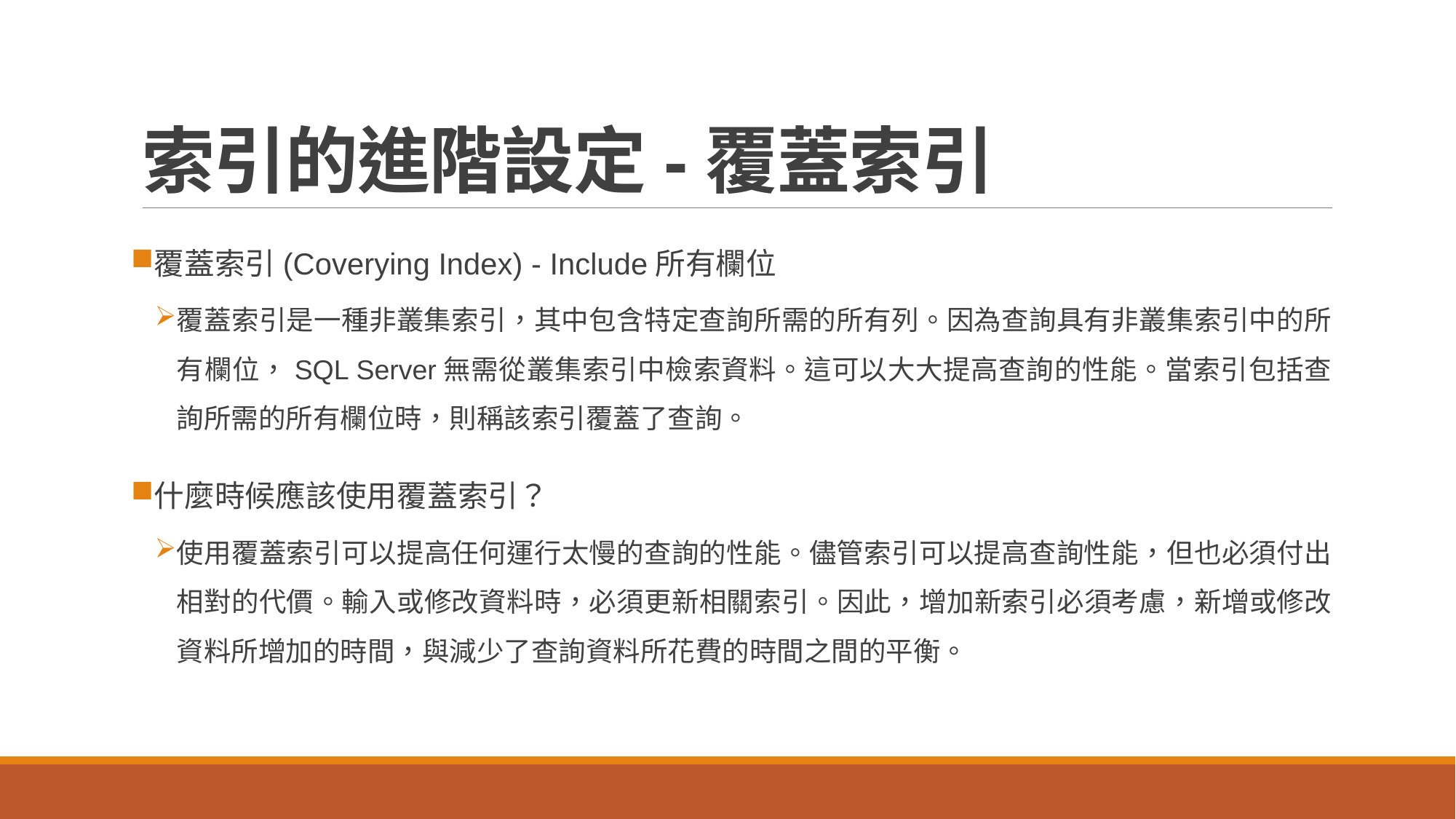

# 索引的進階設定-覆蓋索引
覆蓋索引(Coverying Index) - Include所有欄位
覆蓋索引是一種非叢集索引，其中包含特定查詢所需的所有列。因為查詢具有非叢集索引中的所有欄位，SQL Server無需從叢集索引中檢索資料。這可以大大提高查詢的性能。當索引包括查詢所需的所有欄位時，則稱該索引覆蓋了查詢。
什麼時候應該使用覆蓋索引？
使用覆蓋索引可以提高任何運行太慢的查詢的性能。儘管索引可以提高查詢性能，但也必須付出相對的代價。輸入或修改資料時，必須更新相關索引。因此，增加新索引必須考慮，新增或修改資料所增加的時間，與減少了查詢資料所花費的時間之間的平衡。